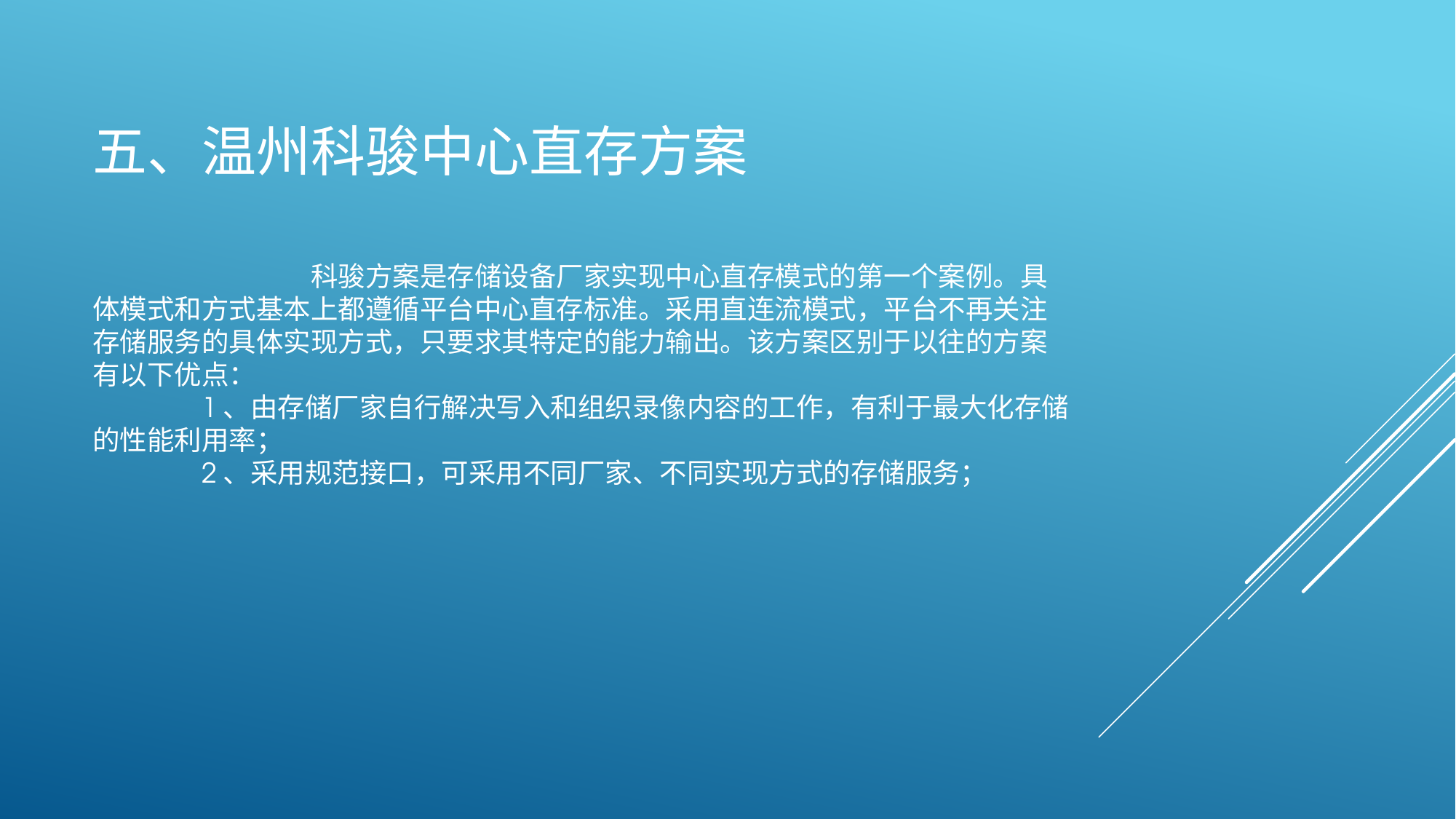

# 五、温州科骏中心直存方案
		科骏方案是存储设备厂家实现中心直存模式的第一个案例。具体模式和方式基本上都遵循平台中心直存标准。采用直连流模式，平台不再关注存储服务的具体实现方式，只要求其特定的能力输出。该方案区别于以往的方案有以下优点：
	1、由存储厂家自行解决写入和组织录像内容的工作，有利于最大化存储的性能利用率；
	2、采用规范接口，可采用不同厂家、不同实现方式的存储服务；